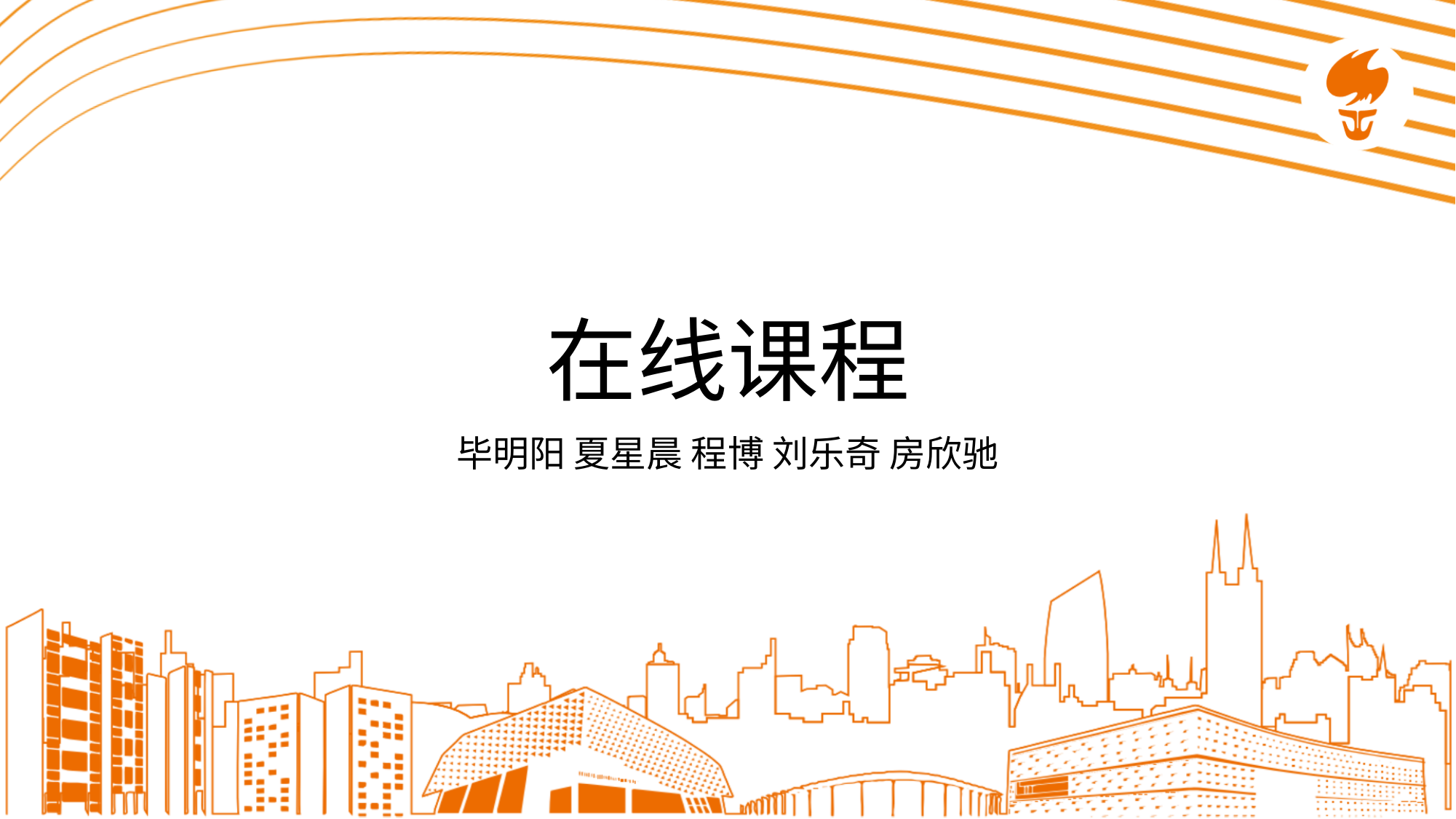

# 在线课程
毕明阳 夏星晨 程博 刘乐奇 房欣驰